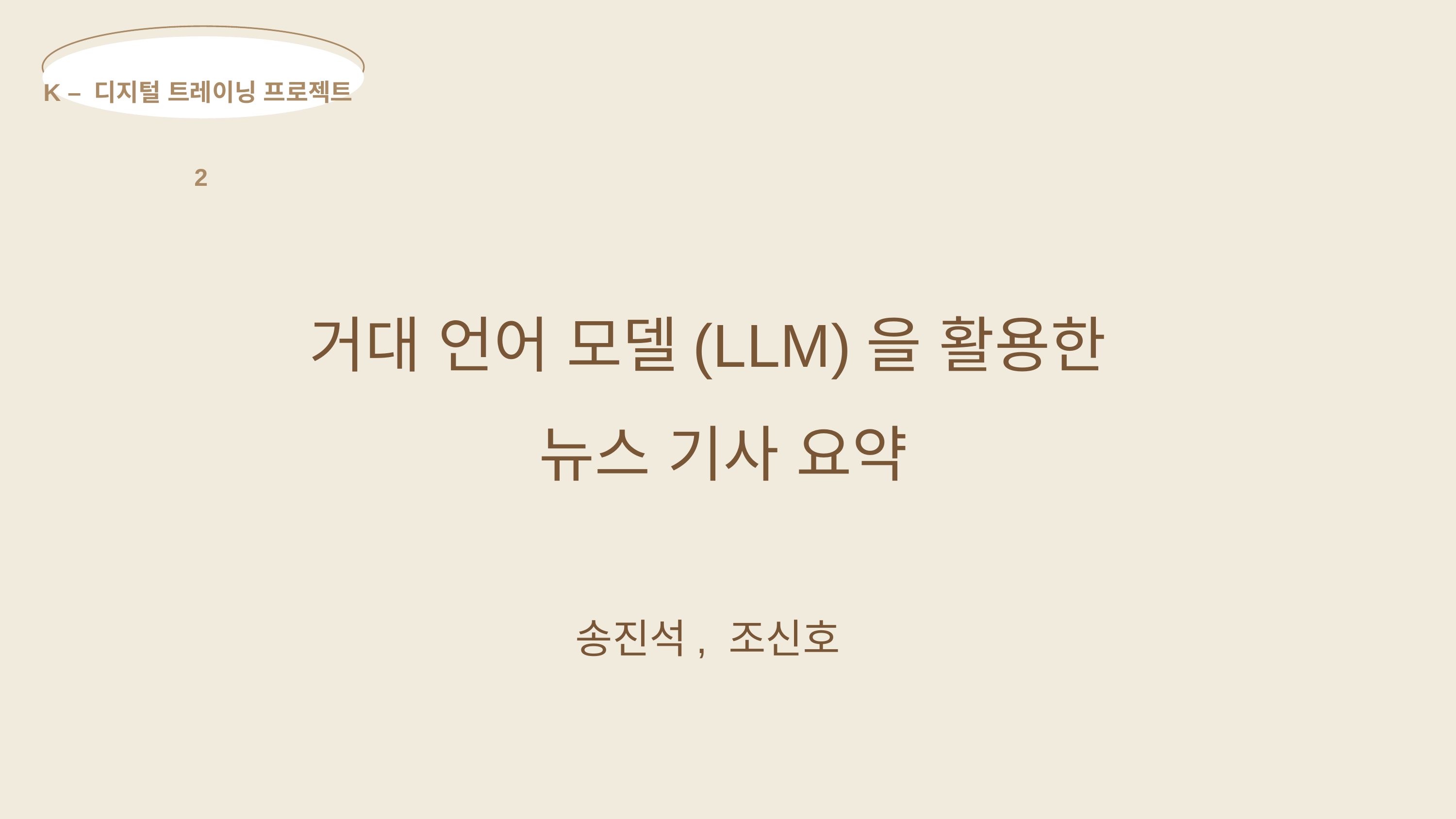

K – 디지털 트레이닝 프로젝트2

거대 언어 모델(LLM)을 활용한
 뉴스 기사 요약
송진석, 조신호